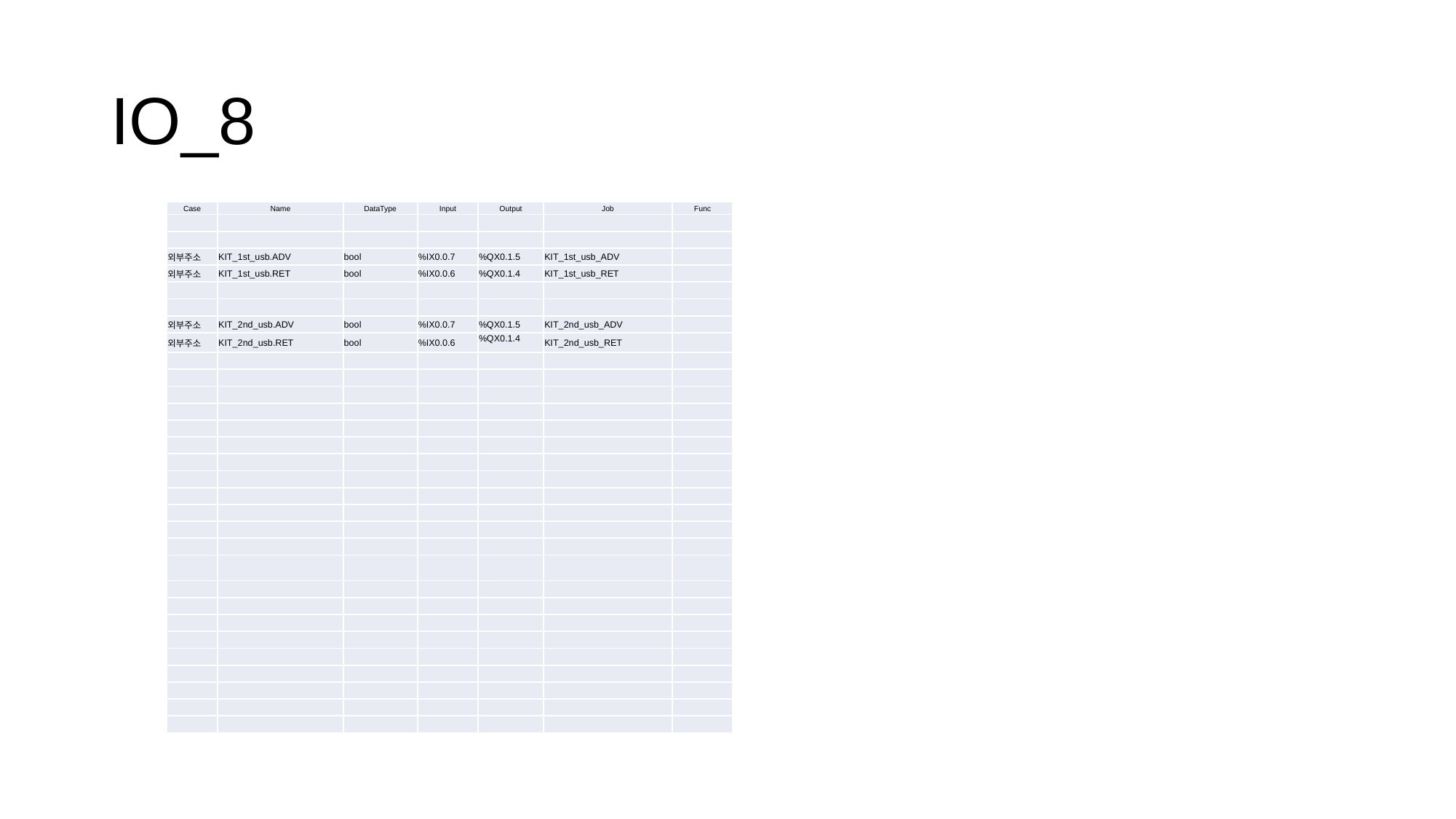

# IO_8
| Case | Name | DataType | Input | Output | Job | Func |
| --- | --- | --- | --- | --- | --- | --- |
|  |  |  |  |  |  |  |
|  |  |  |  |  |  |  |
| 외부주소 | KIT\_1st\_usb.ADV | bool | %IX0.0.7 | %QX0.1.5 | KIT\_1st\_usb\_ADV |  |
| 외부주소 | KIT\_1st\_usb.RET | bool | %IX0.0.6 | %QX0.1.4 | KIT\_1st\_usb\_RET |  |
|  |  |  |  |  |  |  |
|  |  |  |  |  |  |  |
| 외부주소 | KIT\_2nd\_usb.ADV | bool | %IX0.0.7 | %QX0.1.5 | KIT\_2nd\_usb\_ADV |  |
| 외부주소 | KIT\_2nd\_usb.RET | bool | %IX0.0.6 | %QX0.1.4 | KIT\_2nd\_usb\_RET |  |
|  |  |  |  |  |  |  |
|  |  |  |  |  |  |  |
|  |  |  |  |  |  |  |
|  |  |  |  |  |  |  |
|  |  |  |  |  |  |  |
|  |  |  |  |  |  |  |
|  |  |  |  |  |  |  |
|  |  |  |  |  |  |  |
|  |  |  |  |  |  |  |
|  |  |  |  |  |  |  |
|  |  |  |  |  |  |  |
|  |  |  |  |  |  |  |
|  |  |  |  |  |  |  |
|  |  |  |  |  |  |  |
|  |  |  |  |  |  |  |
|  |  |  |  |  |  |  |
|  |  |  |  |  |  |  |
|  |  |  |  |  |  |  |
|  |  |  |  |  |  |  |
|  |  |  |  |  |  |  |
|  |  |  |  |  |  |  |
|  |  |  |  |  |  |  |